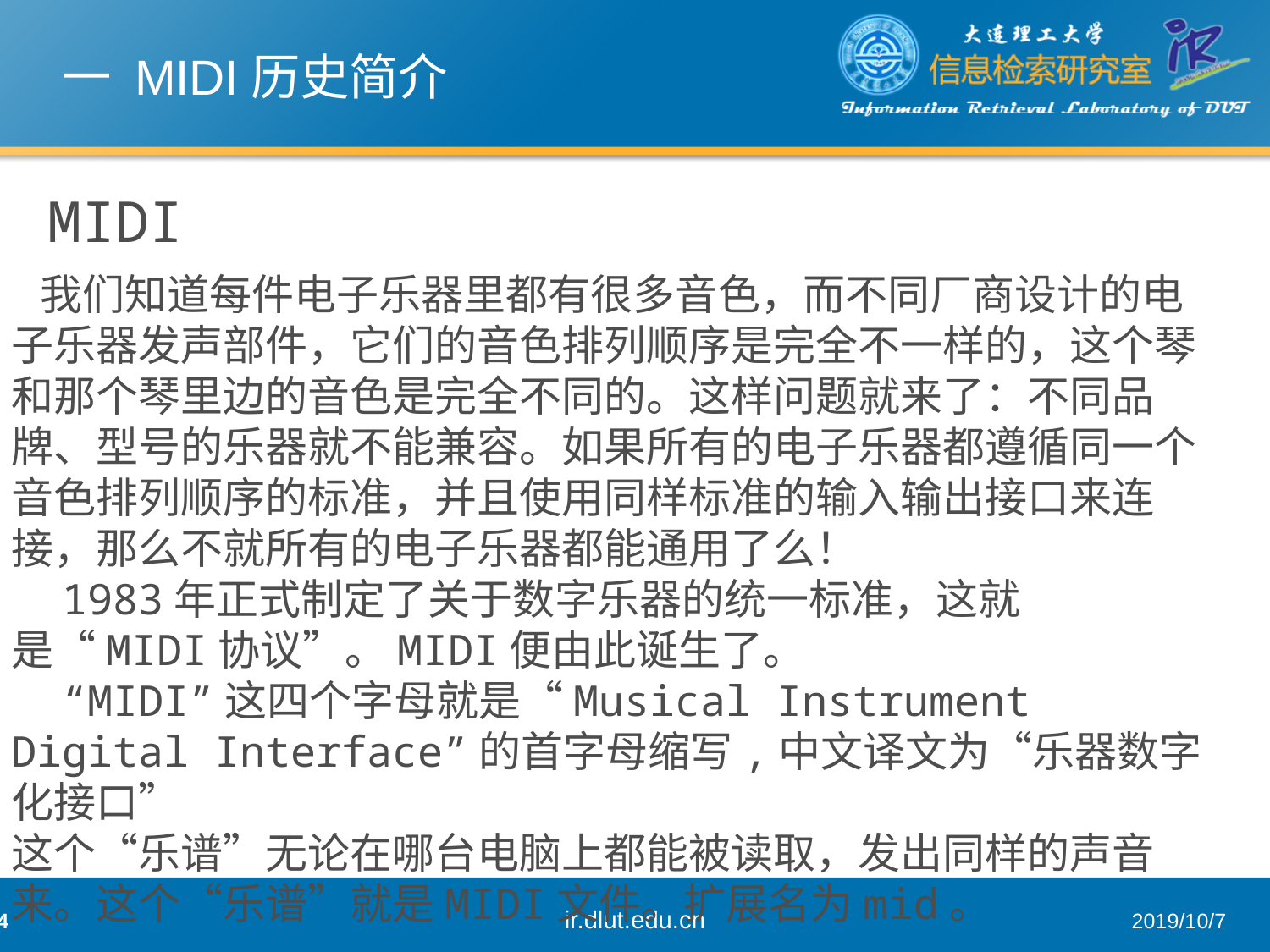

# 一 MIDI历史简介
MIDI
  我们知道每件电子乐器里都有很多音色，而不同厂商设计的电子乐器发声部件，它们的音色排列顺序是完全不一样的，这个琴和那个琴里边的音色是完全不同的。这样问题就来了：不同品牌、型号的乐器就不能兼容。如果所有的电子乐器都遵循同一个音色排列顺序的标准，并且使用同样标准的输入输出接口来连接，那么不就所有的电子乐器都能通用了么！
  1983年正式制定了关于数字乐器的统一标准，这就是“MIDI协议”。MIDI便由此诞生了。
  “MIDI”这四个字母就是“Musical Instrument Digital Interface”的首字母缩写,中文译文为“乐器数字化接口”
这个“乐谱”无论在哪台电脑上都能被读取，发出同样的声音来。这个“乐谱”就是MIDI文件。扩展名为mid。